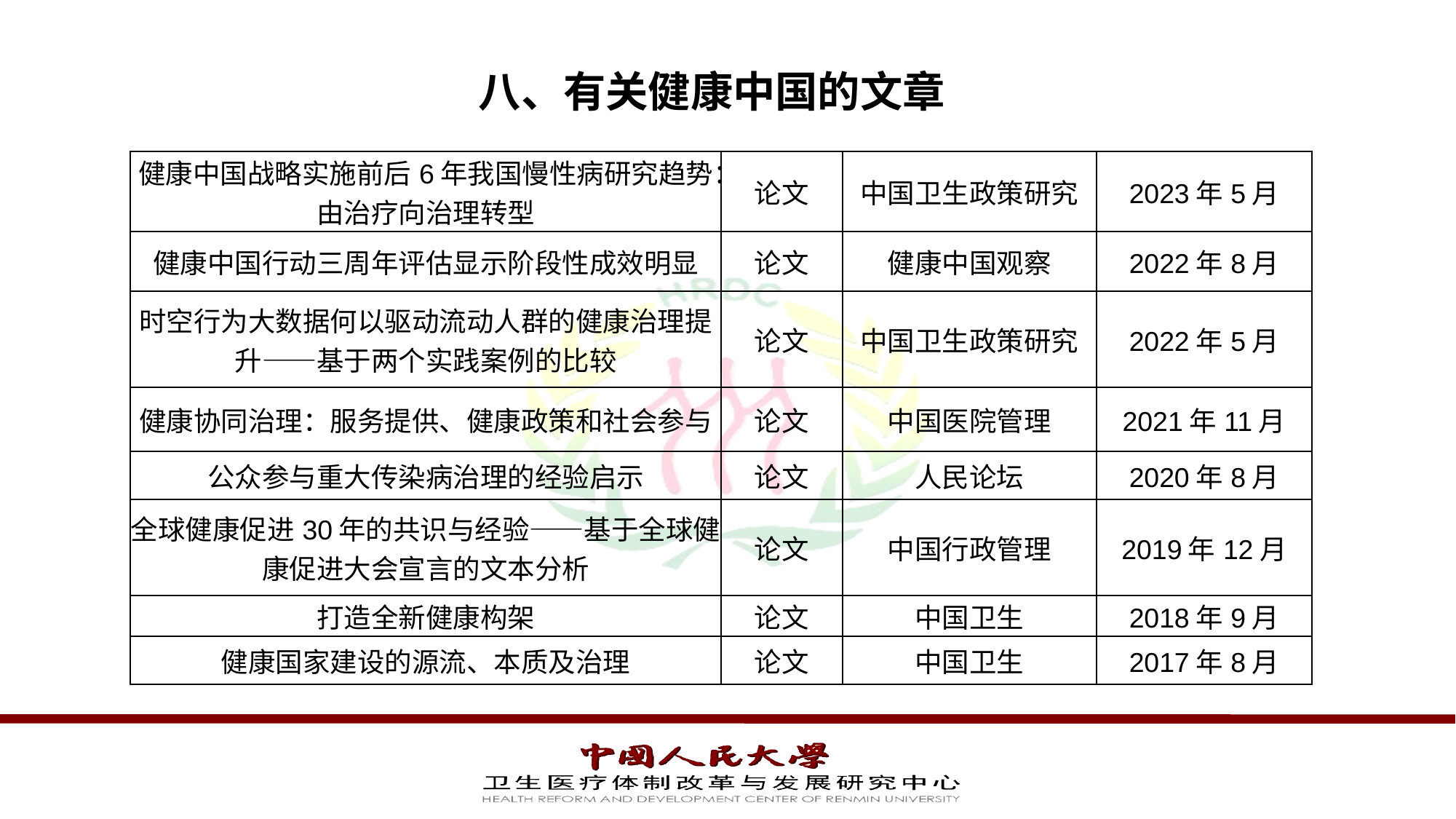

# 八、有关健康中国的文章
| 健康中国战略实施前后6年我国慢性病研究趋势：由治疗向治理转型 | 论文 | 中国卫生政策研究 | 2023年5月 |
| --- | --- | --- | --- |
| 健康中国行动三周年评估显示阶段性成效明显 | 论文 | 健康中国观察 | 2022年8月 |
| 时空行为大数据何以驱动流动人群的健康治理提升——基于两个实践案例的比较 | 论文 | 中国卫生政策研究 | 2022年5月 |
| 健康协同治理：服务提供、健康政策和社会参与 | 论文 | 中国医院管理 | 2021年11月 |
| 公众参与重大传染病治理的经验启示 | 论文 | 人民论坛 | 2020年8月 |
| 全球健康促进30年的共识与经验——基于全球健康促进大会宣言的文本分析 | 论文 | 中国行政管理 | 2019年12月 |
| 打造全新健康构架 | 论文 | 中国卫生 | 2018年9月 |
| 健康国家建设的源流、本质及治理 | 论文 | 中国卫生 | 2017年8月 |